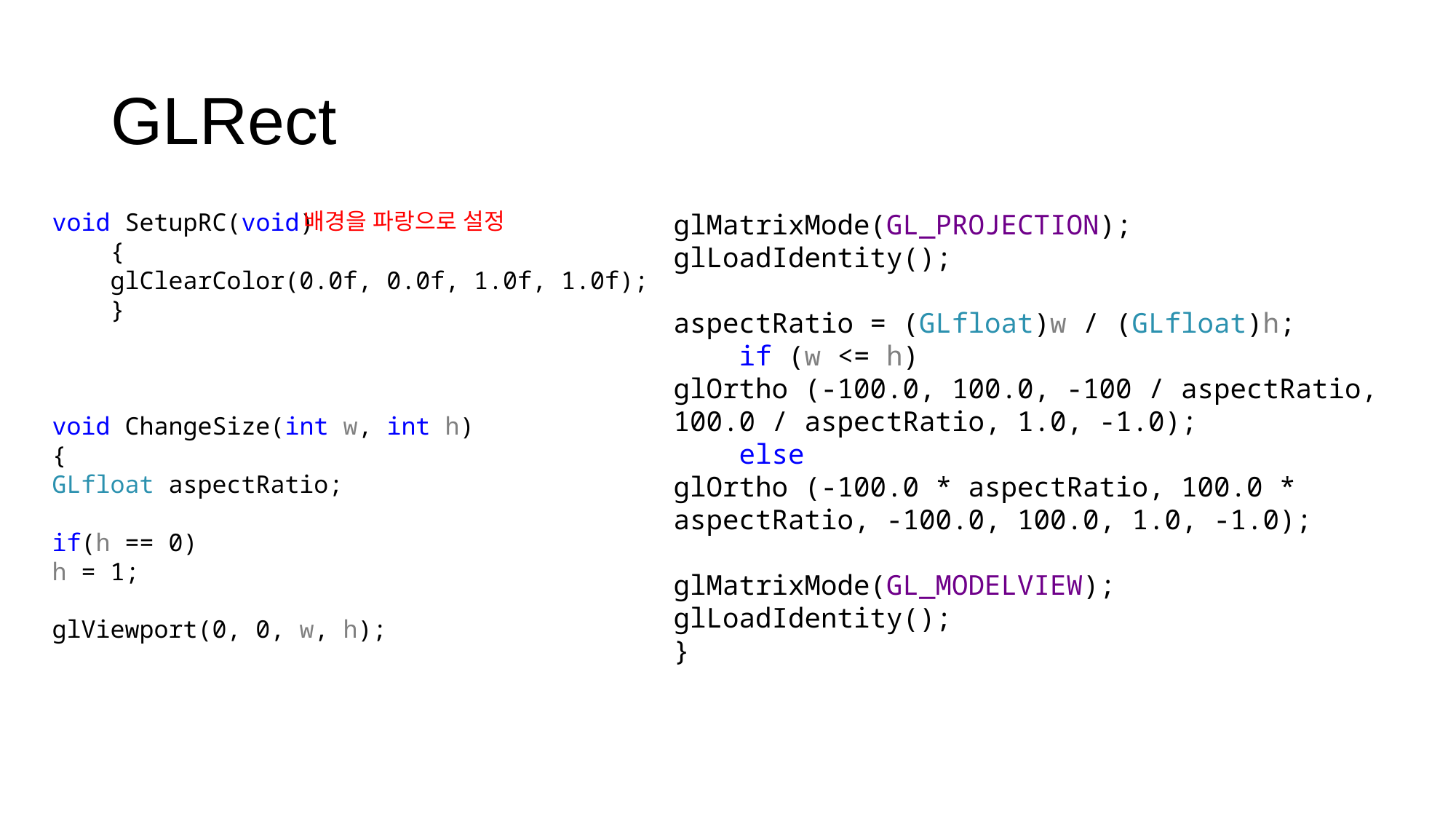

# GLRect
void SetupRC(void)
    {
    glClearColor(0.0f, 0.0f, 1.0f, 1.0f);
    }

void ChangeSize(int w, int h)
{
GLfloat aspectRatio;

if(h == 0)
h = 1;

glViewport(0, 0, w, h);

배경을 파랑으로 설정
glMatrixMode(GL_PROJECTION);
glLoadIdentity();

aspectRatio = (GLfloat)w / (GLfloat)h;
    if (w <= h)
glOrtho (-100.0, 100.0, -100 / aspectRatio, 100.0 / aspectRatio, 1.0, -1.0);
    else
glOrtho (-100.0 * aspectRatio, 100.0 * aspectRatio, -100.0, 100.0, 1.0, -1.0);

glMatrixMode(GL_MODELVIEW);
glLoadIdentity();
}